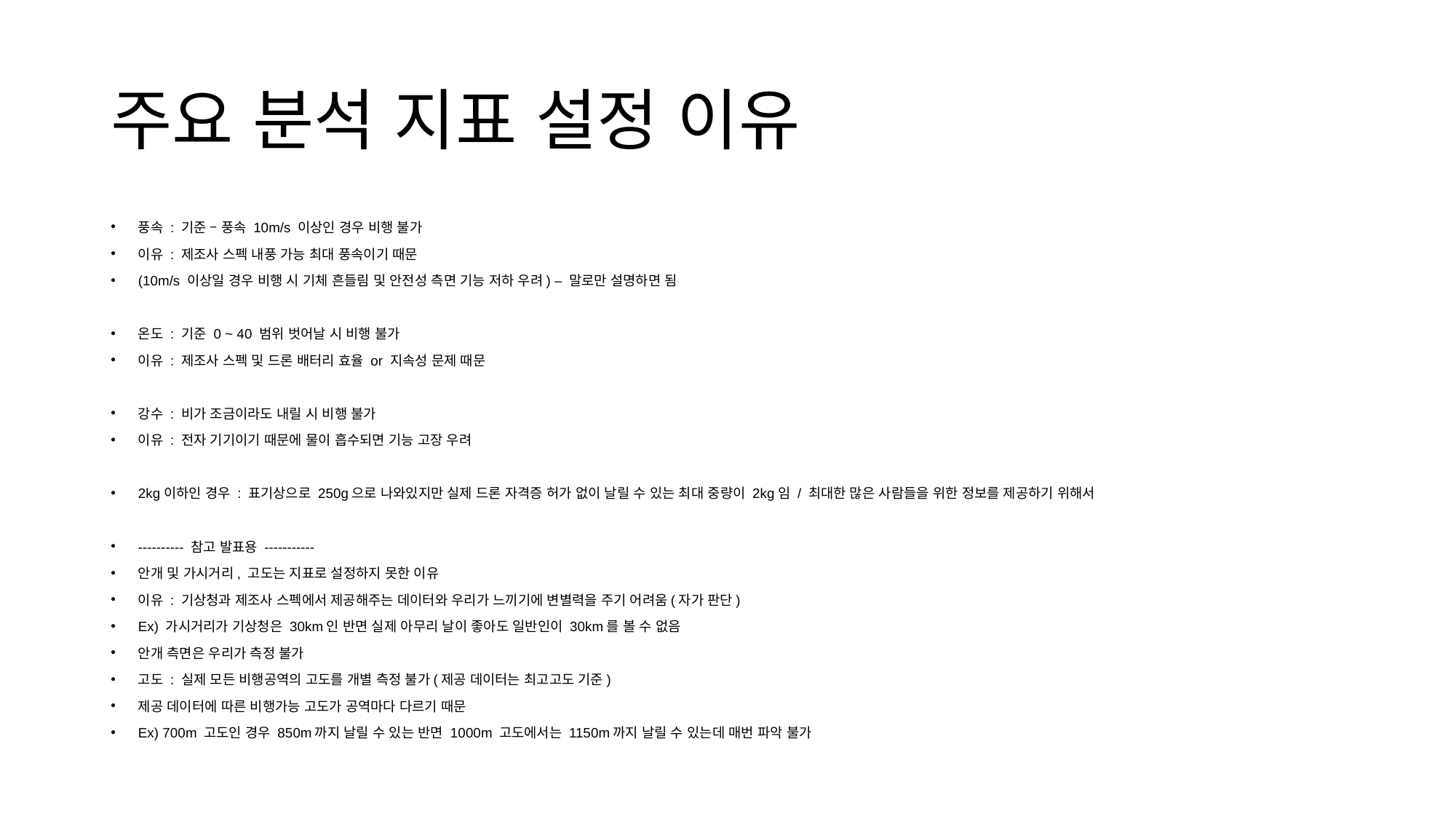

# 주요 분석 지표 설정 이유
풍속 : 기준 – 풍속 10m/s 이상인 경우 비행 불가
이유 : 제조사 스펙 내풍 가능 최대 풍속이기 때문
(10m/s 이상일 경우 비행 시 기체 흔들림 및 안전성 측면 기능 저하 우려) – 말로만 설명하면 됨

온도 : 기준 0 ~ 40 범위 벗어날 시 비행 불가
이유 : 제조사 스펙 및 드론 배터리 효율 or 지속성 문제 때문

강수 : 비가 조금이라도 내릴 시 비행 불가
이유 : 전자 기기이기 때문에 물이 흡수되면 기능 고장 우려

2kg이하인 경우 : 표기상으로 250g으로 나와있지만 실제 드론 자격증 허가 없이 날릴 수 있는 최대 중량이 2kg임 / 최대한 많은 사람들을 위한 정보를 제공하기 위해서

---------- 참고 발표용 -----------
안개 및 가시거리, 고도는 지표로 설정하지 못한 이유
이유 : 기상청과 제조사 스펙에서 제공해주는 데이터와 우리가 느끼기에 변별력을 주기 어려움(자가 판단)
Ex) 가시거리가 기상청은 30km인 반면 실제 아무리 날이 좋아도 일반인이 30km를 볼 수 없음
안개 측면은 우리가 측정 불가
고도 : 실제 모든 비행공역의 고도를 개별 측정 불가(제공 데이터는 최고고도 기준)
제공 데이터에 따른 비행가능 고도가 공역마다 다르기 때문
Ex) 700m 고도인 경우 850m까지 날릴 수 있는 반면 1000m 고도에서는 1150m까지 날릴 수 있는데 매번 파악 불가